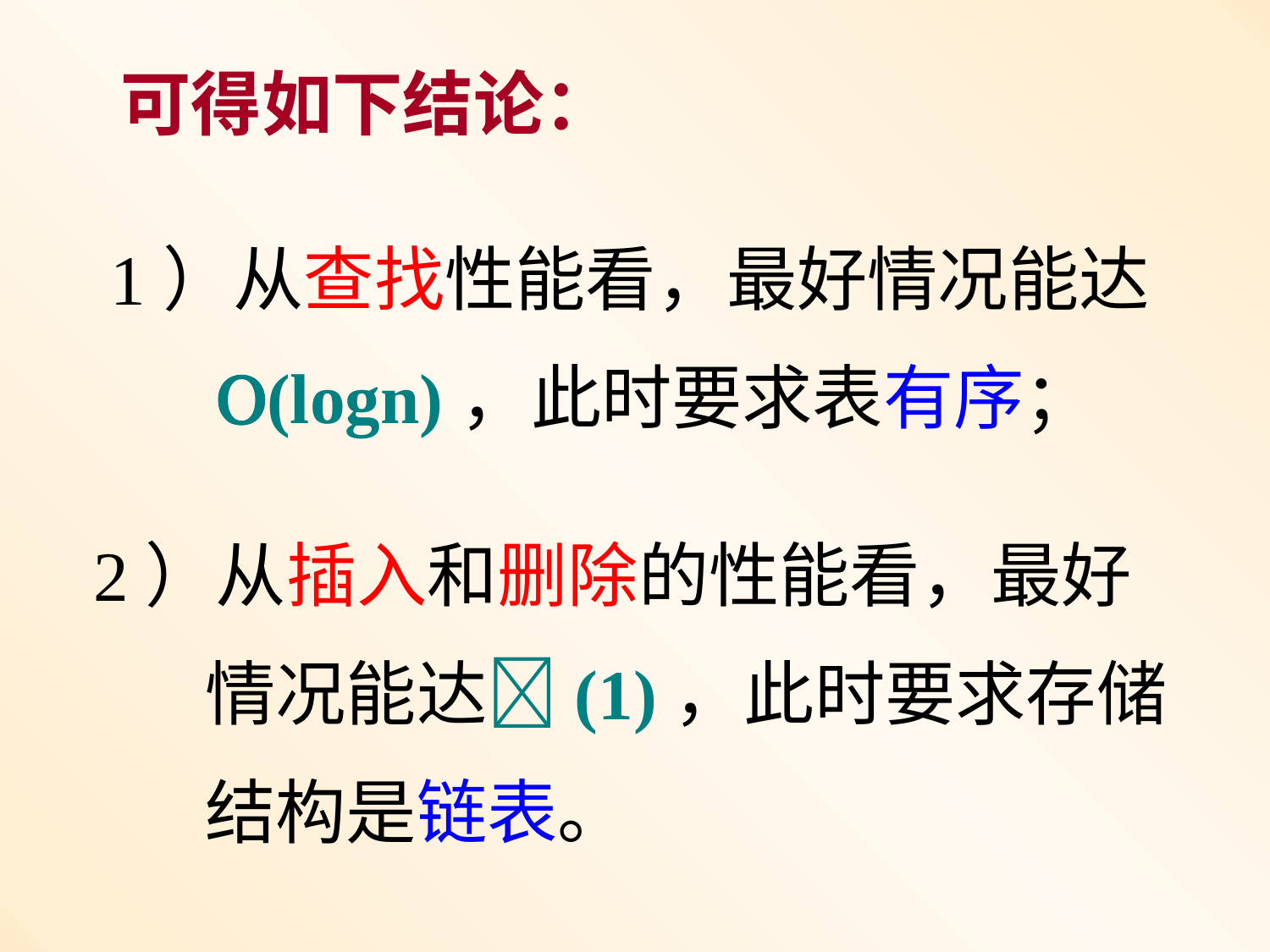

可得如下结论：
1）从查找性能看，最好情况能达
      Ο(logn)，此时要求表有序；
2）从插入和删除的性能看，最好
      情况能达Ο(1)，此时要求存储
      结构是链表。